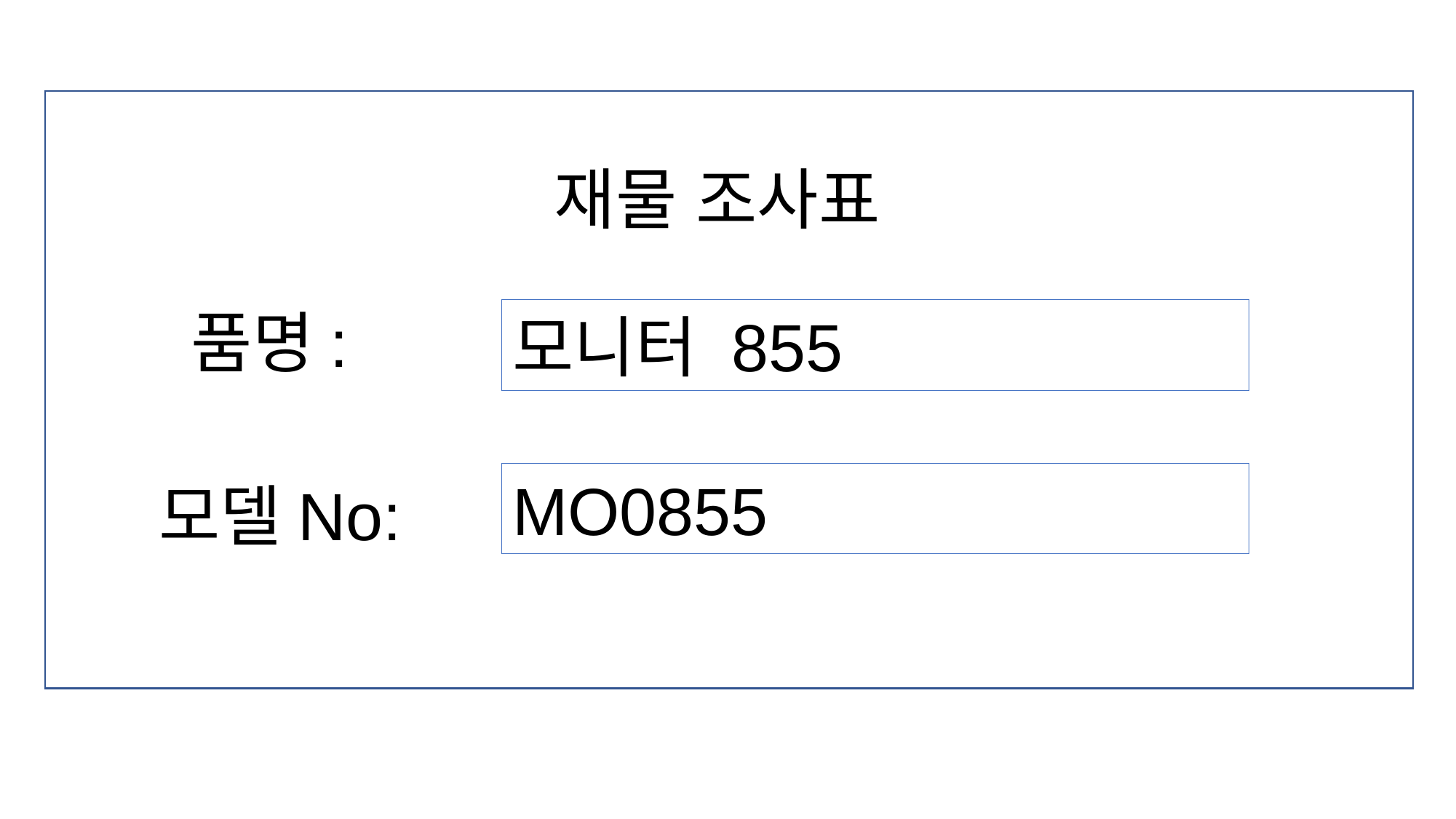

재물 조사표
품명:
모니터 855
MO0855
모델No: